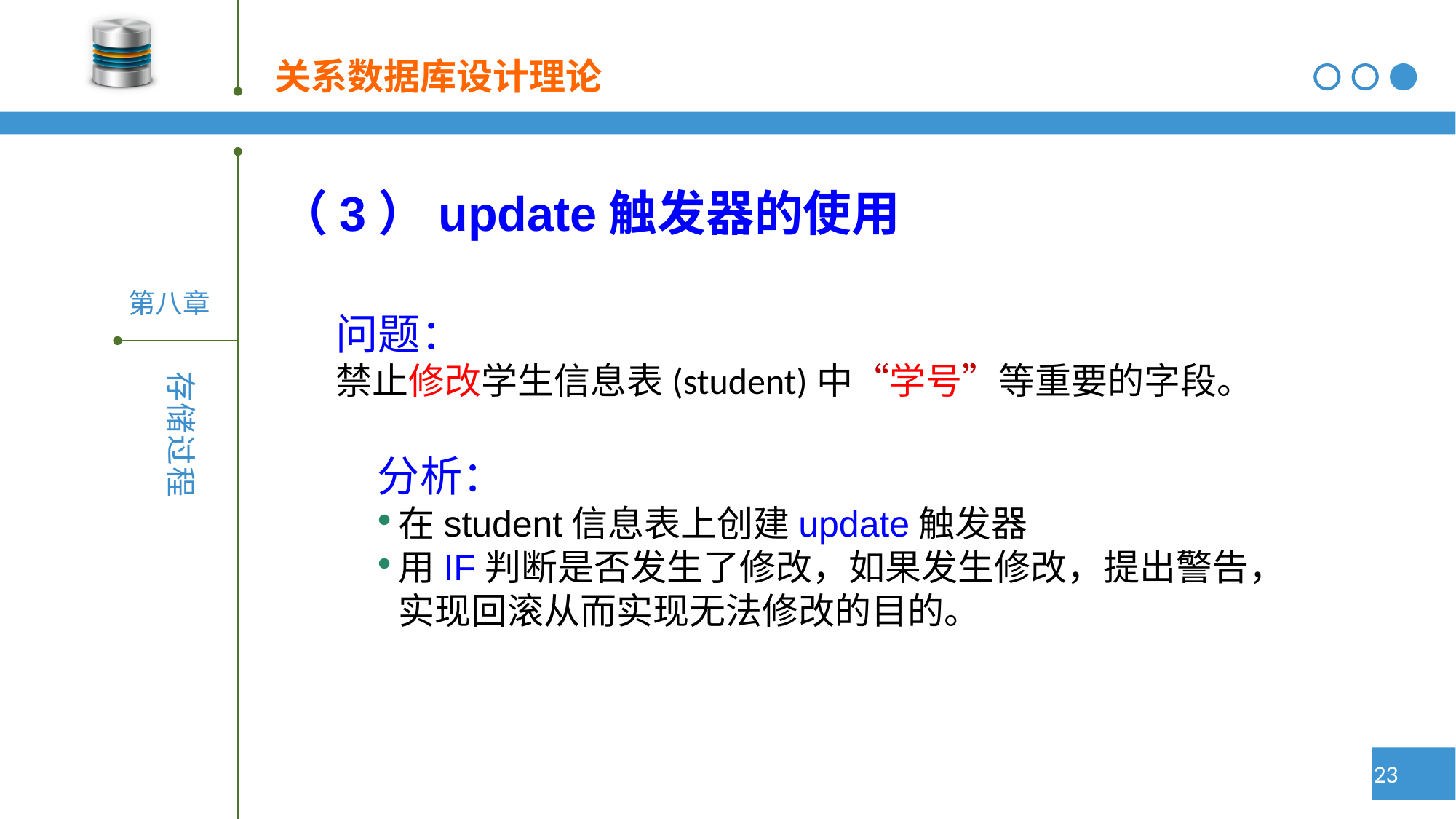

（3）update触发器的使用
问题：
禁止修改学生信息表(student)中“学号”等重要的字段。
分析：
在student信息表上创建update触发器
用IF判断是否发生了修改，如果发生修改，提出警告，实现回滚从而实现无法修改的目的。